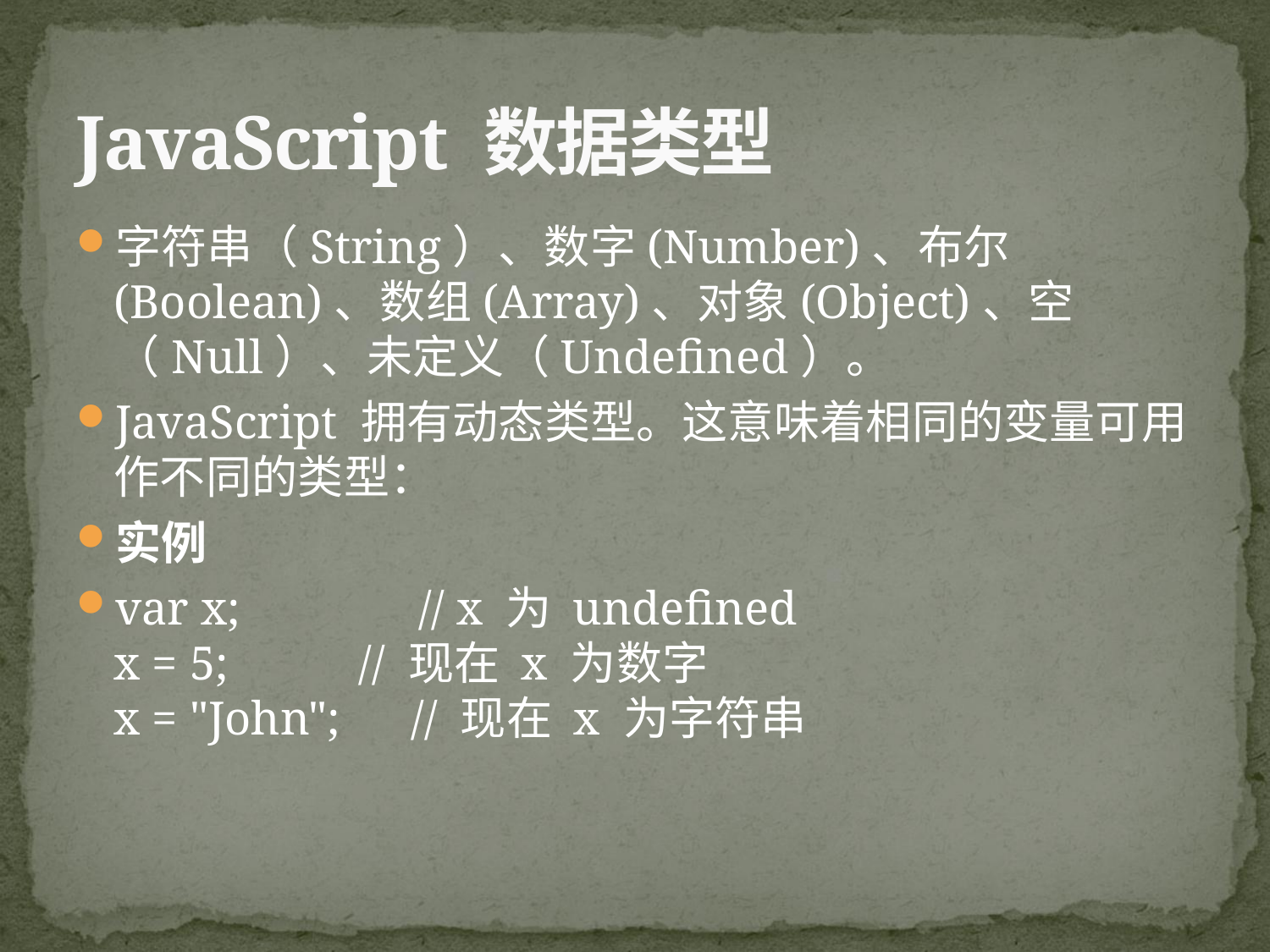

# JavaScript 数据类型
字符串（String）、数字(Number)、布尔(Boolean)、数组(Array)、对象(Object)、空（Null）、未定义（Undefined）。
JavaScript 拥有动态类型。这意味着相同的变量可用作不同的类型：
实例
var x;               // x 为 undefined
x = 5;           // 现在 x 为数字
x = "John";      // 现在 x 为字符串